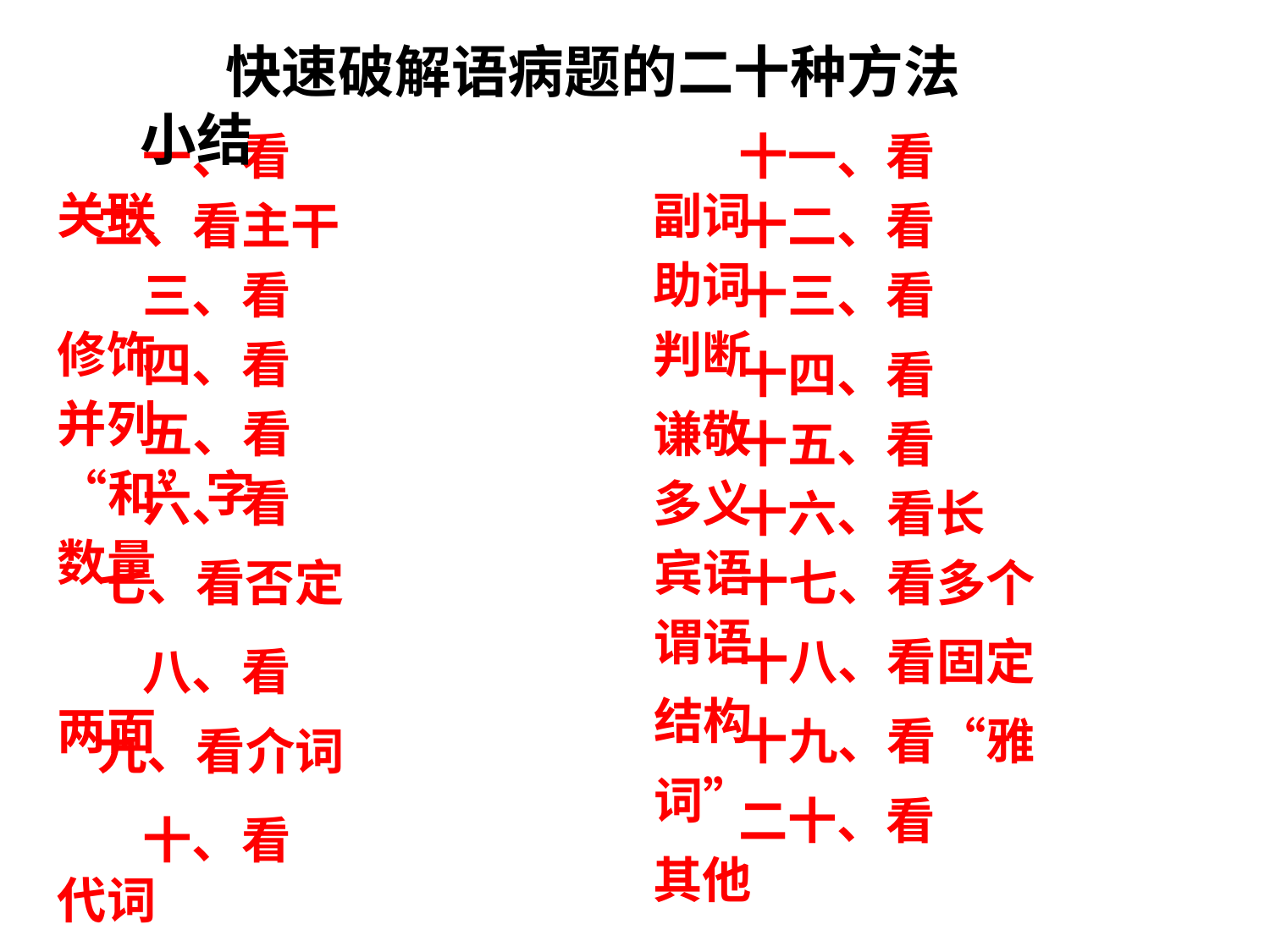

快速破解语病题的二十种方法小结
一、看关联
十一、看副词
二、看主干
十二、看助词
三、看修饰
十三、看判断
四、看并列
十四、看谦敬
五、看“和”字
十五、看多义
六、看数量
十六、看长宾语
七、看否定
十七、看多个谓语
十八、看固定结构
八、看两面
十九、看“雅词”
九、看介词
二十、看其他
十、看代词